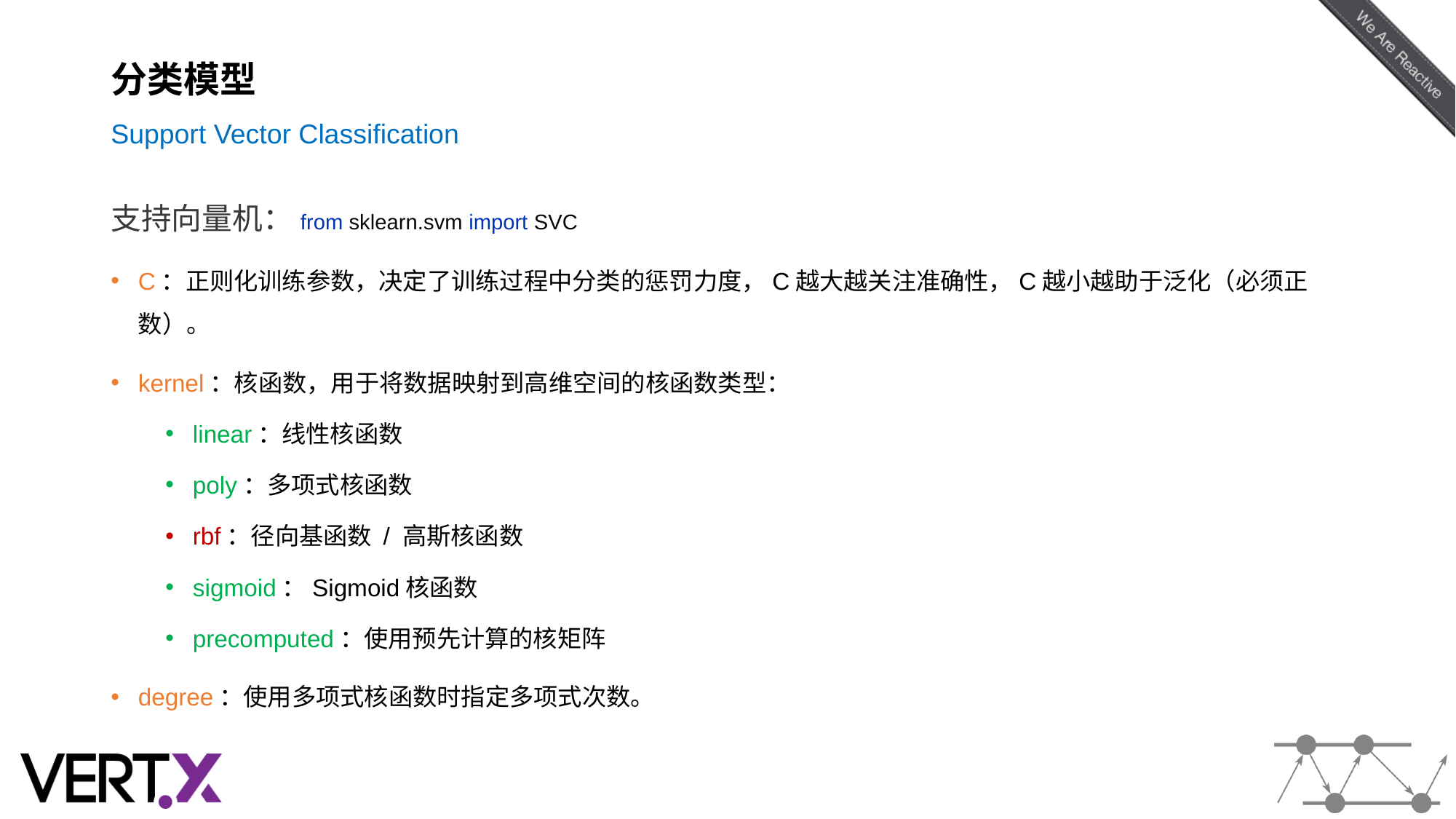

# 分类模型 Support Vector Classification
支持向量机： from sklearn.svm import SVC
C：正则化训练参数，决定了训练过程中分类的惩罚力度，C越大越关注准确性，C越小越助于泛化（必须正数）。
kernel：核函数，用于将数据映射到高维空间的核函数类型：
linear：线性核函数
poly：多项式核函数
rbf：径向基函数 / 高斯核函数
sigmoid：Sigmoid核函数
precomputed：使用预先计算的核矩阵
degree：使用多项式核函数时指定多项式次数。